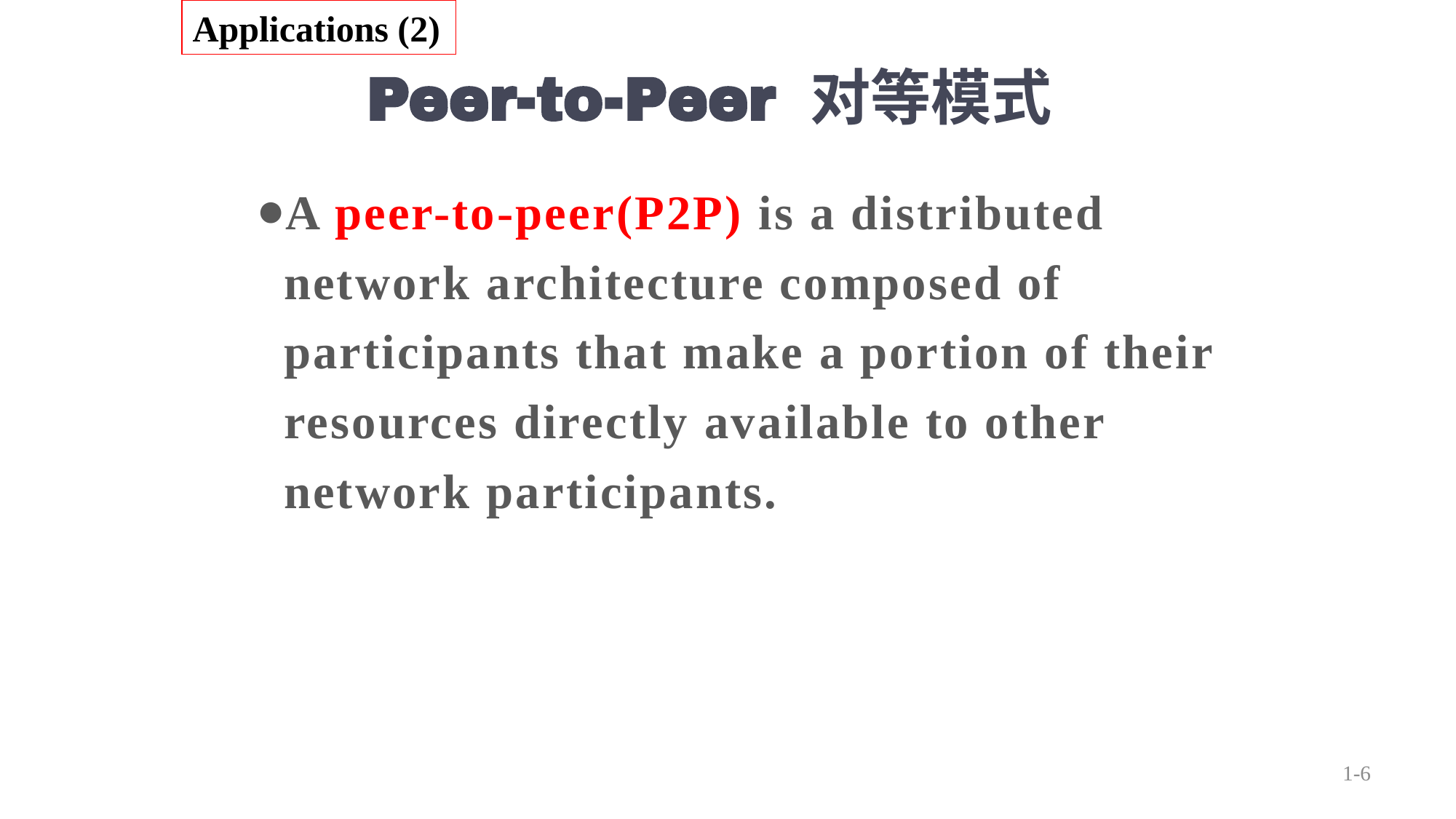

Applications (2)
Peer-to-Peer 对等模式
A peer-to-peer(P2P) is a distributed network architecture composed of participants that make a portion of their resources directly available to other network participants.

1-6